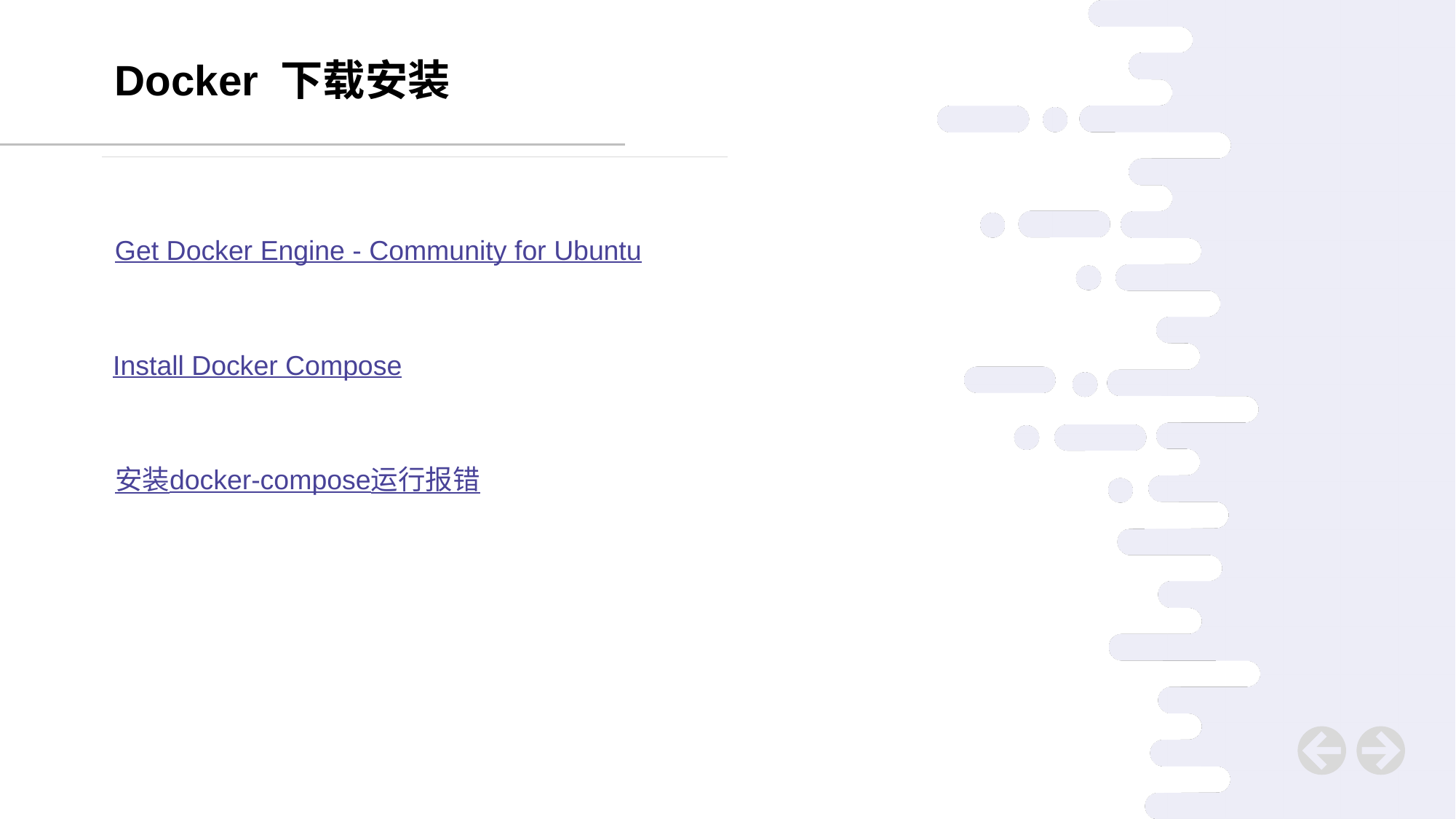

Docker 下载安装
Get Docker Engine - Community for Ubuntu
Install Docker Compose
安装docker-compose运行报错